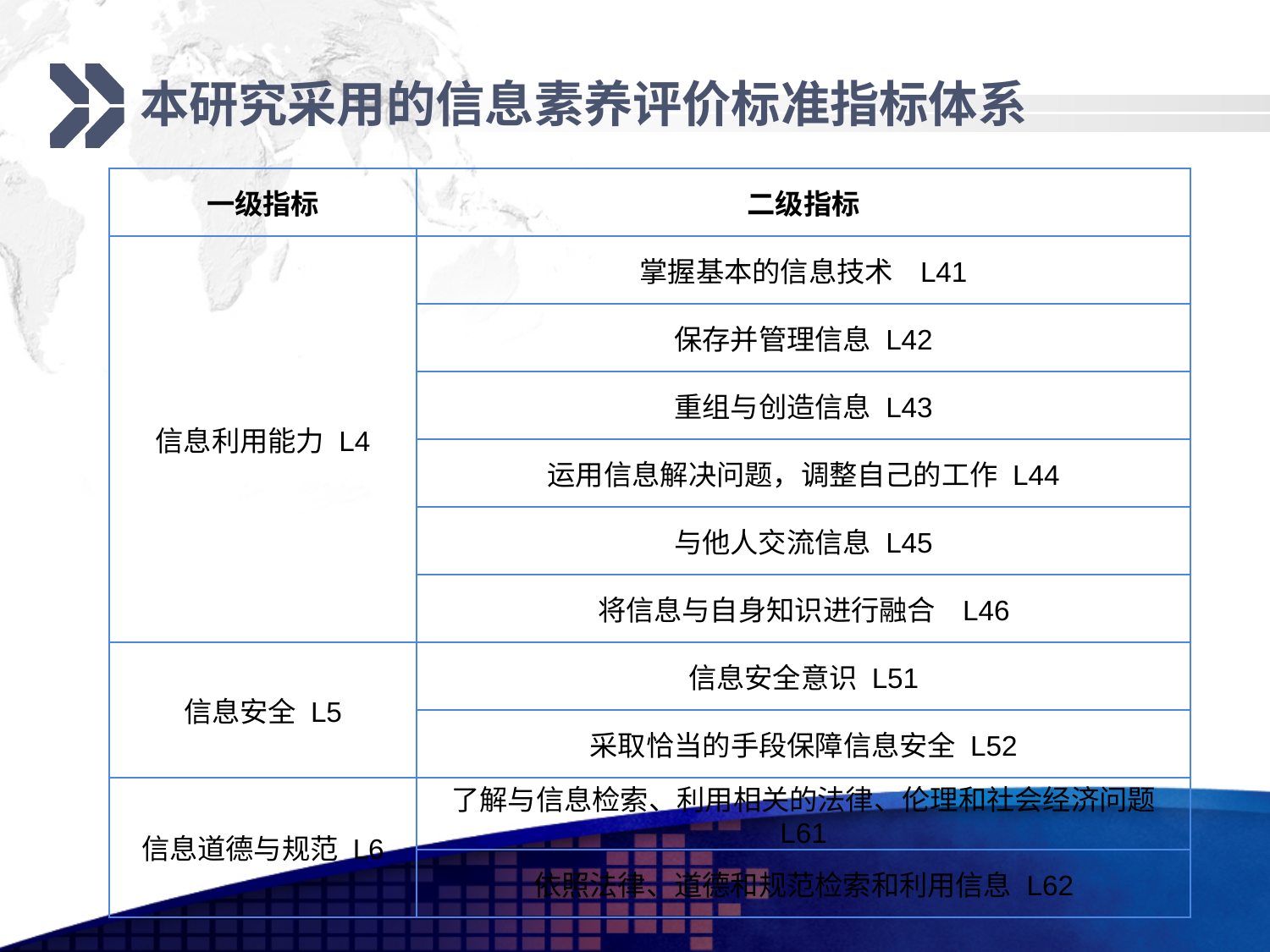

# 本研究采用的信息素养评价标准指标体系
| 一级指标 | 二级指标 |
| --- | --- |
| 信息利用能力 L4 | 掌握基本的信息技术 L41 |
|  | 保存并管理信息 L42 |
|  | 重组与创造信息 L43 |
|  | 运用信息解决问题，调整自己的工作 L44 |
|  | 与他人交流信息 L45 |
|  | 将信息与自身知识进行融合 L46 |
| 信息安全 L5 | 信息安全意识 L51 |
|  | 采取恰当的手段保障信息安全 L52 |
| 信息道德与规范 L6 | 了解与信息检索、利用相关的法律、伦理和社会经济问题 L61 |
|  | 依照法律、道德和规范检索和利用信息 L62 |